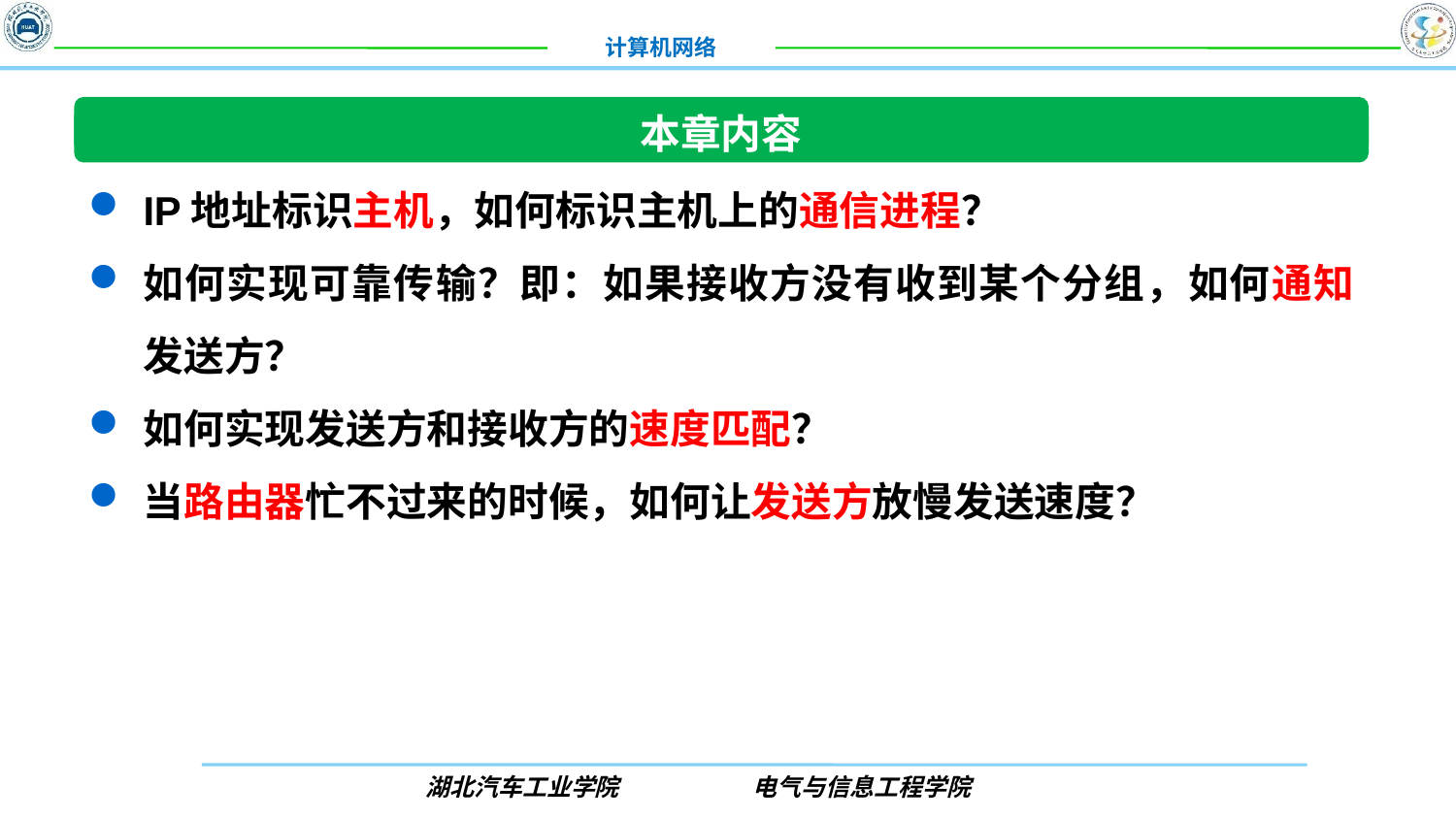

本章内容

万物联网
人人用网
IP地址标识主机，如何标识主机上的通信进程？
如何实现可靠传输？即：如果接收方没有收到某个分组，如何通知发送方？
如何实现发送方和接收方的速度匹配？
当路由器忙不过来的时候，如何让发送方放慢发送速度？